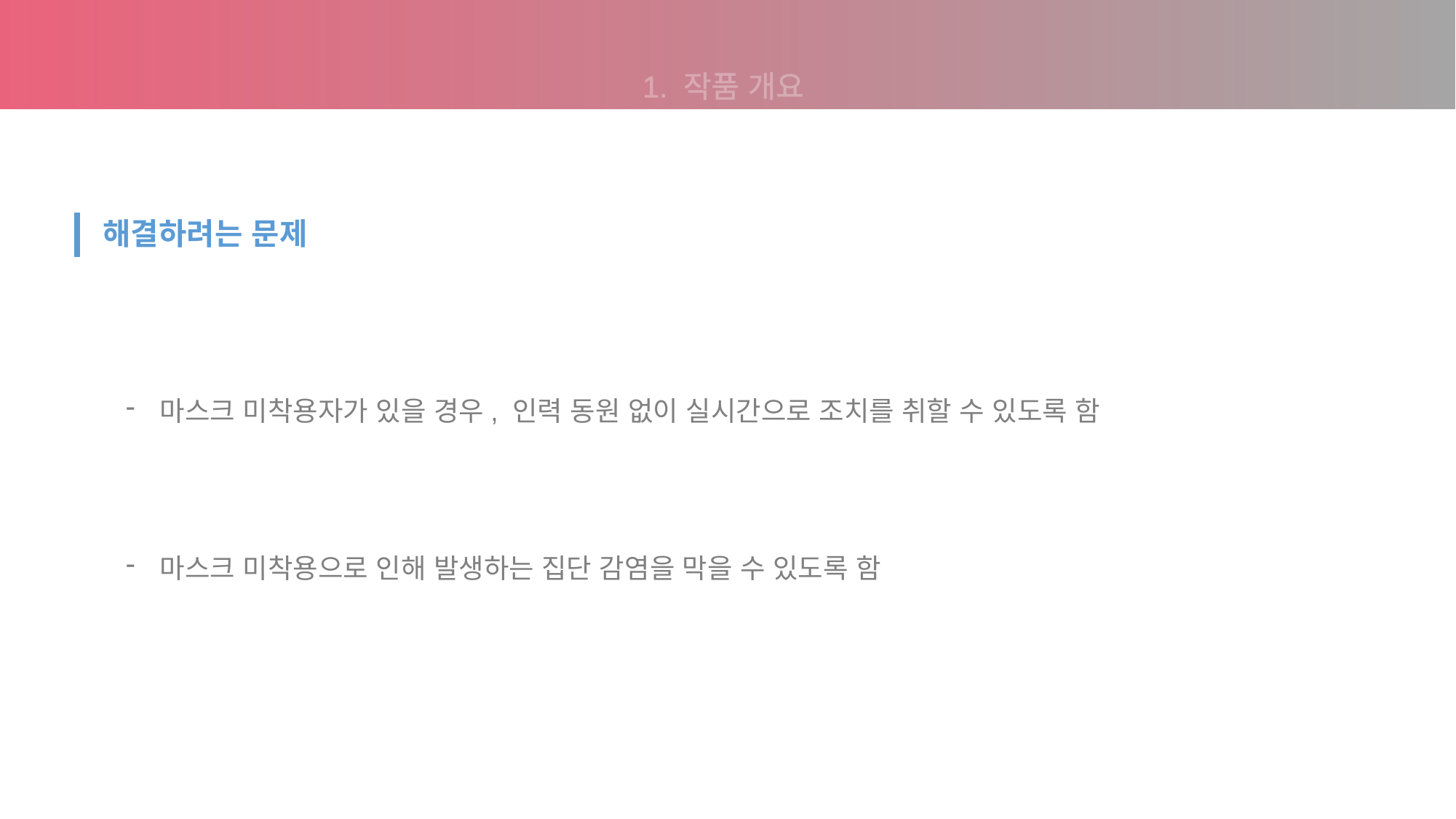

1. 작품 개요
해결하려는 문제
마스크 미착용자가 있을 경우, 인력 동원 없이 실시간으로 조치를 취할 수 있도록 함

마스크 미착용으로 인해 발생하는 집단 감염을 막을 수 있도록 함